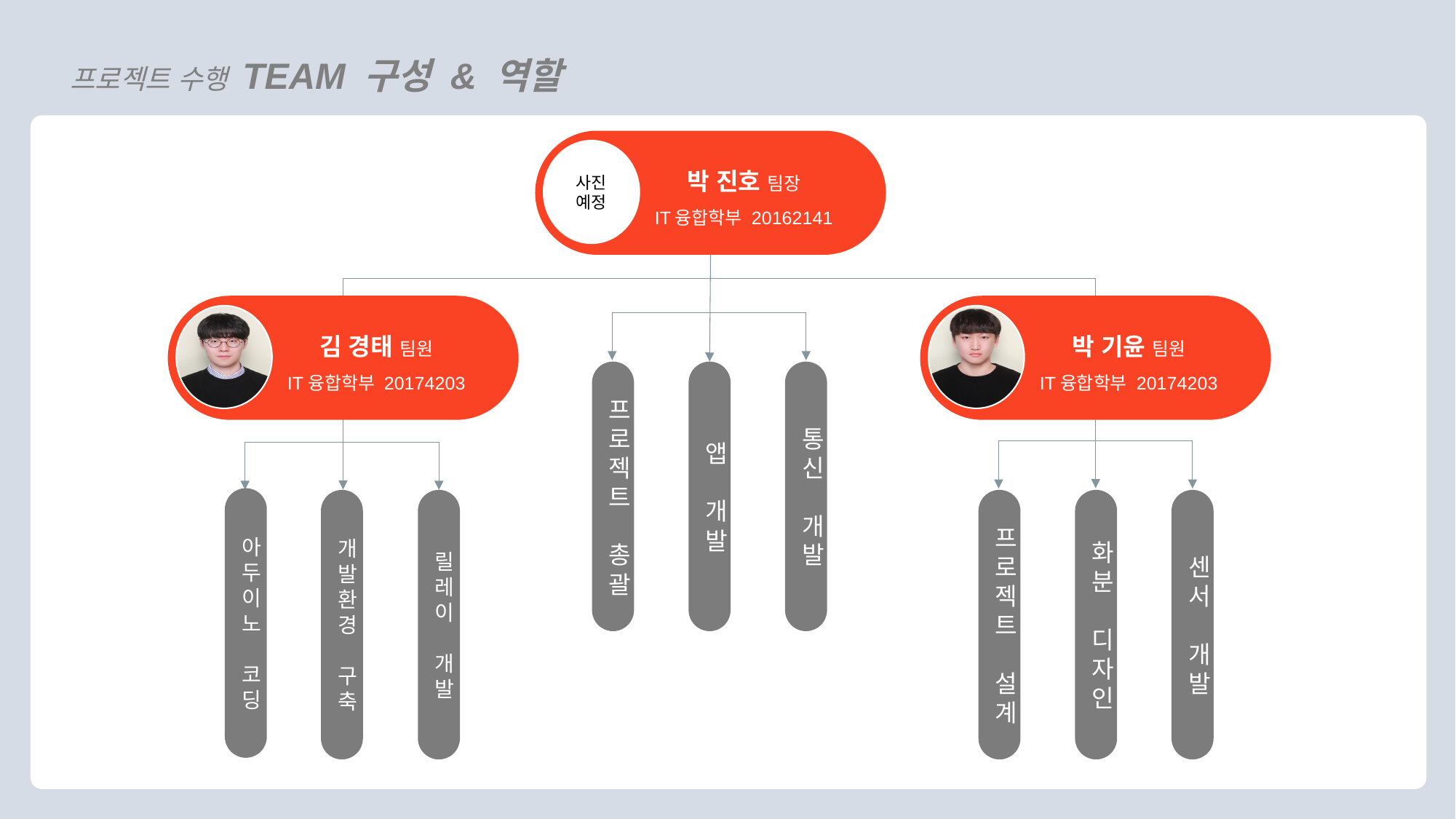

프로젝트 수행 TEAM 구성 & 역할

박 진호 팀장
IT융합학부 20162141

사진 예정

김 경태 팀원
IT융합학부 20174203

박 기윤 팀원
IT융합학부 20174203

앱
개발
프로젝트 총괄
통신

개발

아두이노 코딩
화분 디자인
개발환경 구축
릴레이 개발
프로젝트 설계
센서 개발